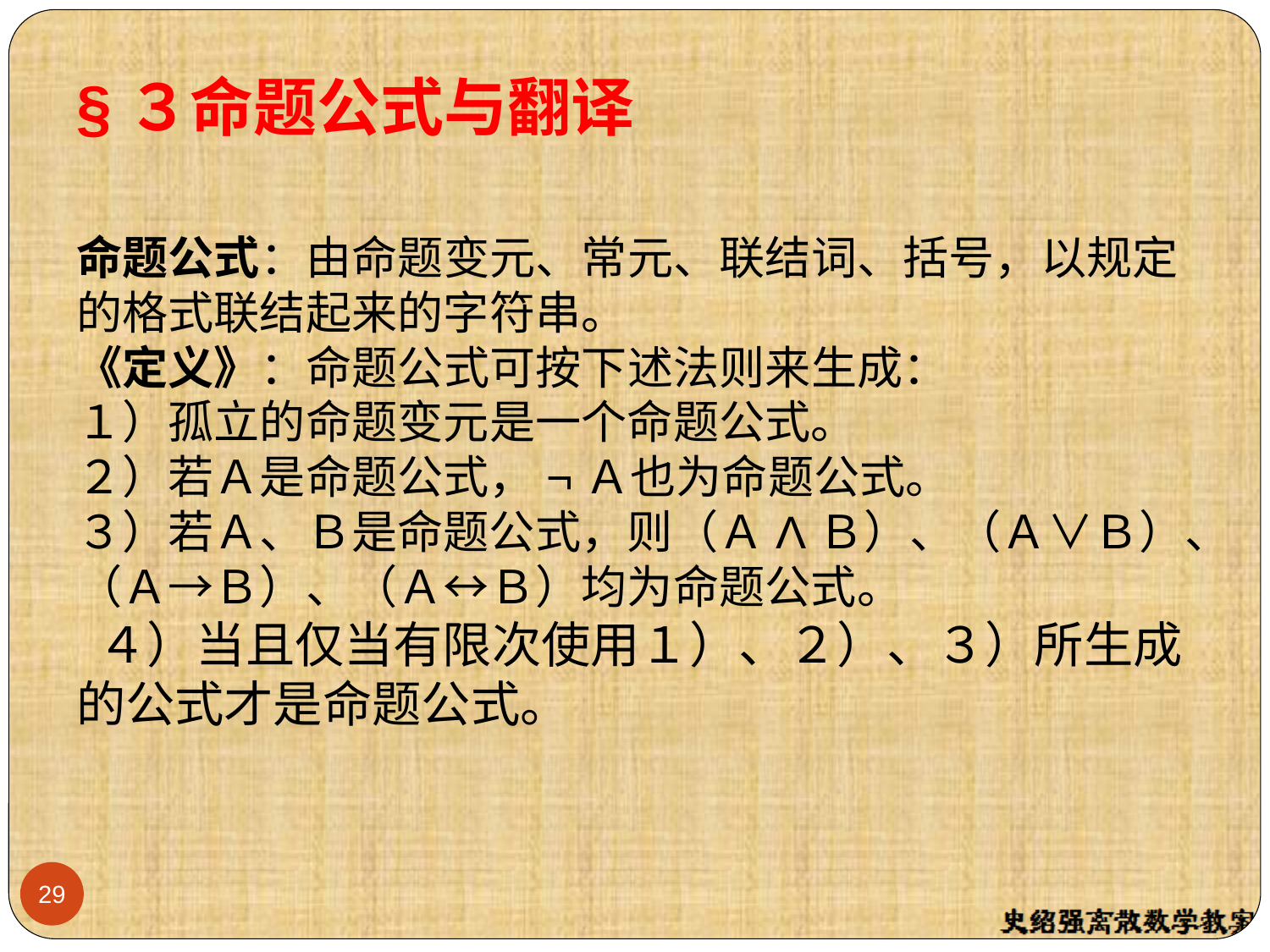

§３命题公式与翻译
命题公式：由命题变元、常元、联结词、括号，以规定的格式联结起来的字符串。
《定义》：命题公式可按下述法则来生成：
１）孤立的命题变元是一个命题公式。
２）若Ａ是命题公式，¬Ａ也为命题公式。
３）若Ａ、Ｂ是命题公式，则（ＡΛＢ）、（Ａ∨Ｂ）、（Ａ→Ｂ）、（Ａ↔Ｂ）均为命题公式。
 ４）当且仅当有限次使用１）、２）、３）所生成的公式才是命题公式。
29